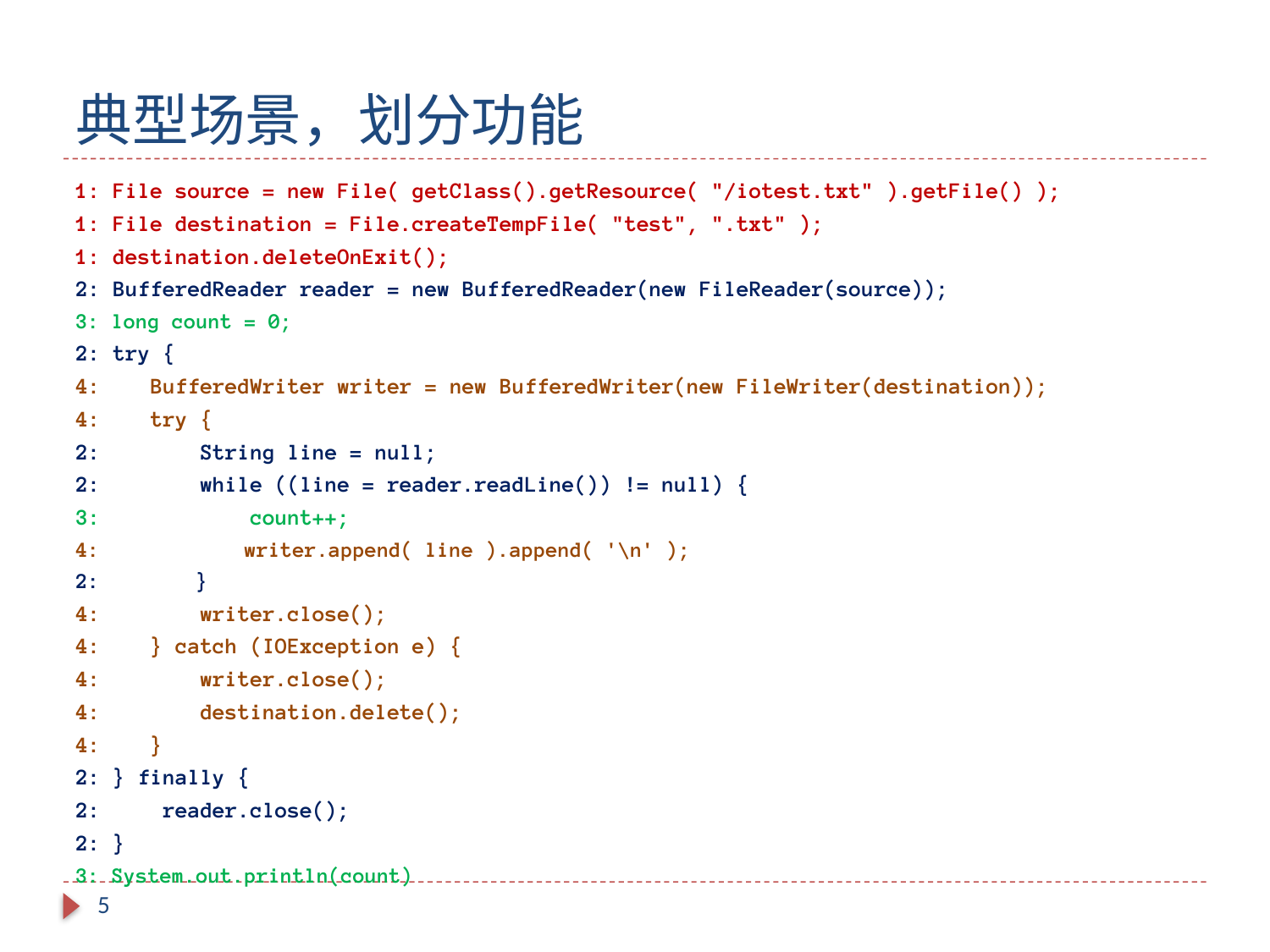

# 典型场景，划分功能
1: File source = new File( getClass().getResource( "/iotest.txt" ).getFile() );
1: File destination = File.createTempFile( "test", ".txt" );
1: destination.deleteOnExit();
2: BufferedReader reader = new BufferedReader(new FileReader(source));
3: long count = 0;
2: try {
4:    BufferedWriter writer = new BufferedWriter(new FileWriter(destination));
4:    try {
2:        String line = null;
2:        while ((line = reader.readLine()) != null) {
3:            count++;
4:            writer.append( line ).append( '\n' );
2:        }
4:        writer.close();
4:    } catch (IOException e) {
4:        writer.close();
4:        destination.delete();
4:    }
2: } finally {
2:     reader.close();
2: }
3: System.out.println(count)
5